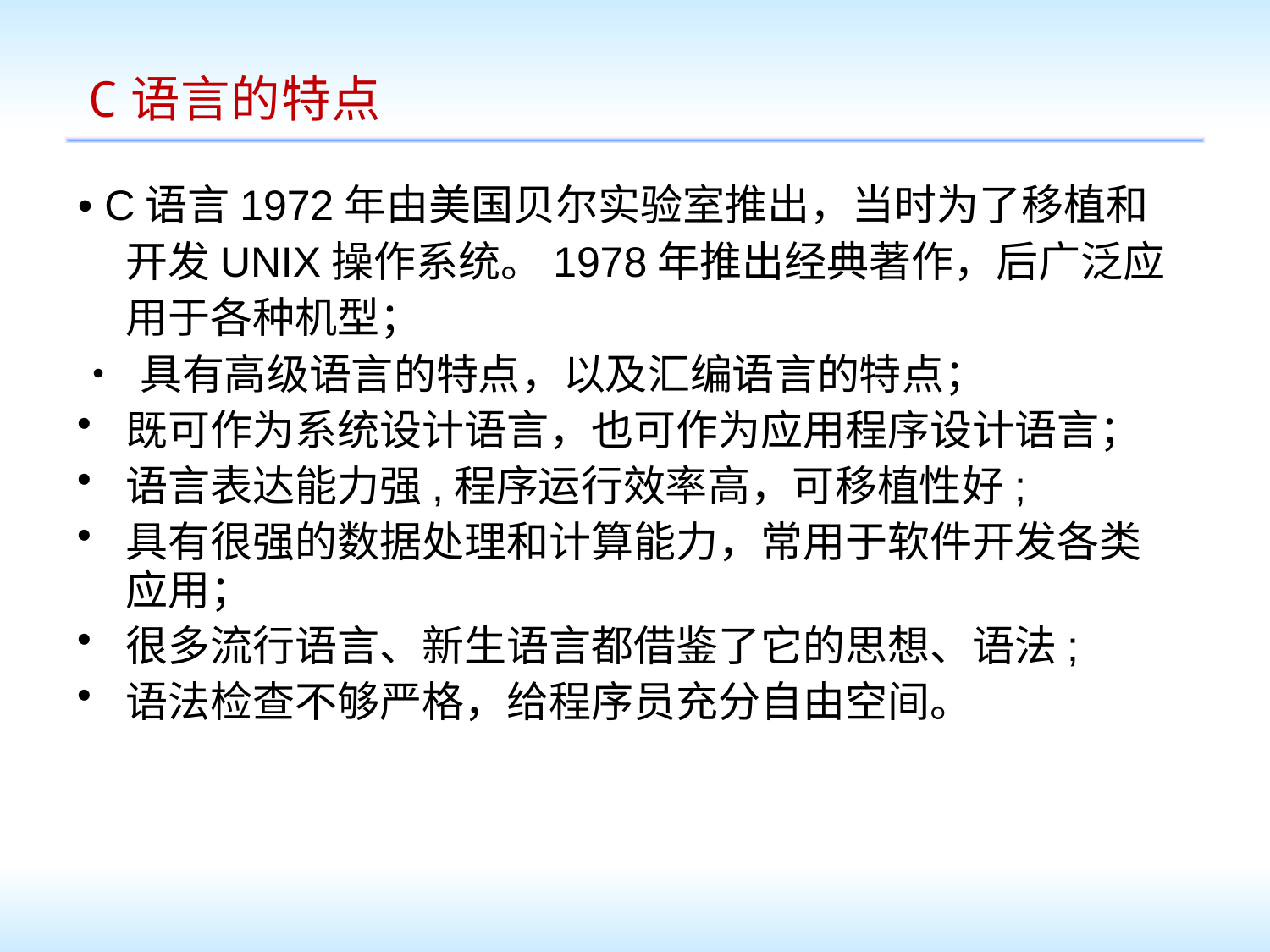

# C语言的特点
• C语言1972年由美国贝尔实验室推出，当时为了移植和开发UNIX操作系统。1978年推出经典著作，后广泛应用于各种机型；
• 具有高级语言的特点，以及汇编语言的特点；
既可作为系统设计语言，也可作为应用程序设计语言；
语言表达能力强,程序运行效率高，可移植性好;
具有很强的数据处理和计算能力，常用于软件开发各类应用；
很多流行语言、新生语言都借鉴了它的思想、语法;
语法检查不够严格，给程序员充分自由空间。